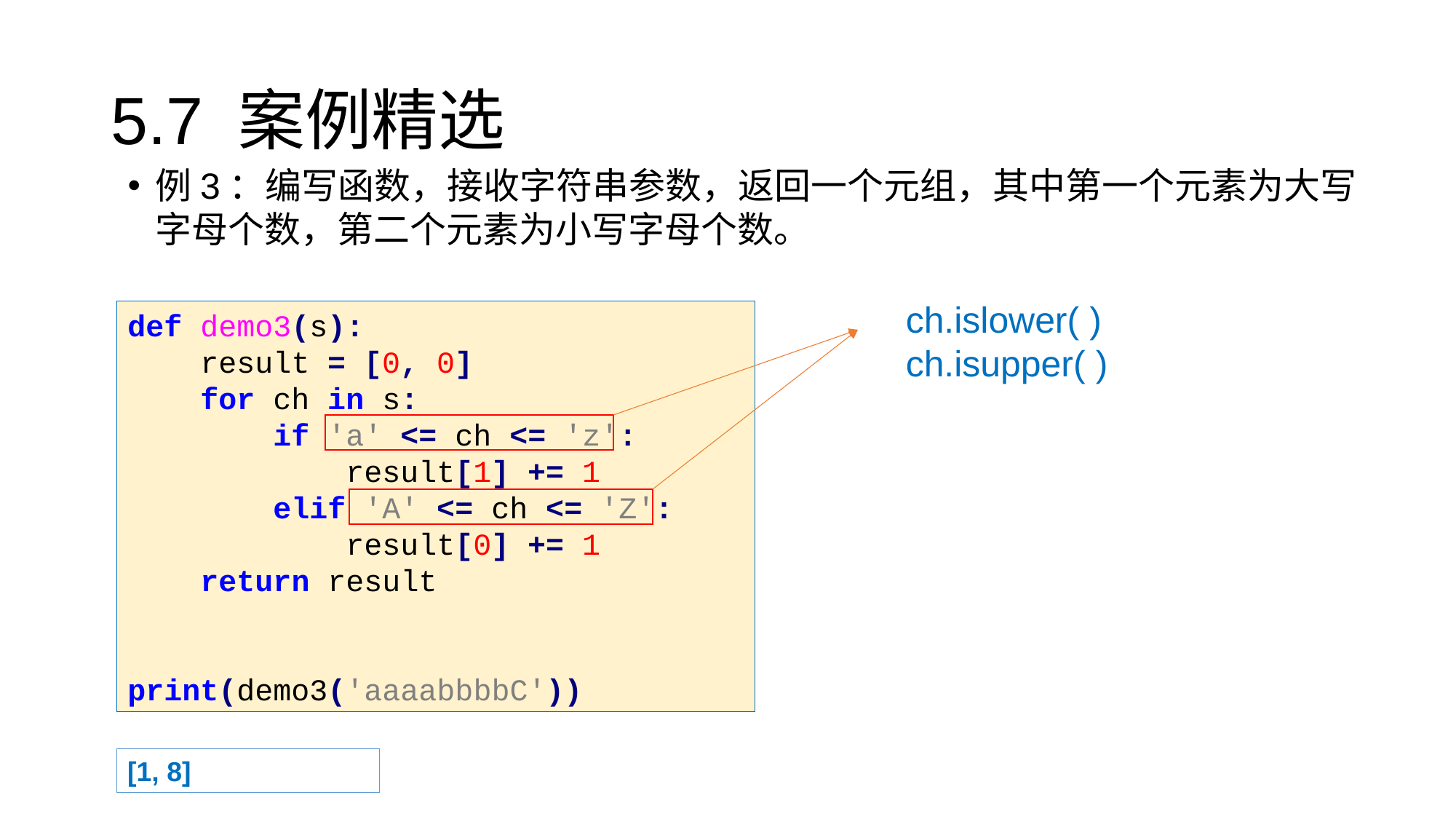

# 5.7 案例精选
例3：编写函数，接收字符串参数，返回一个元组，其中第一个元素为大写字母个数，第二个元素为小写字母个数。

ch.islower( )
ch.isupper( )
def demo3(s):
    result = [0, 0]
    for ch in s:
        if 'a' <= ch <= 'z':
            result[1] += 1
        elif 'A' <= ch <= 'Z':
            result[0] += 1
    return result

print(demo3('aaaabbbbC'))

[1, 8]